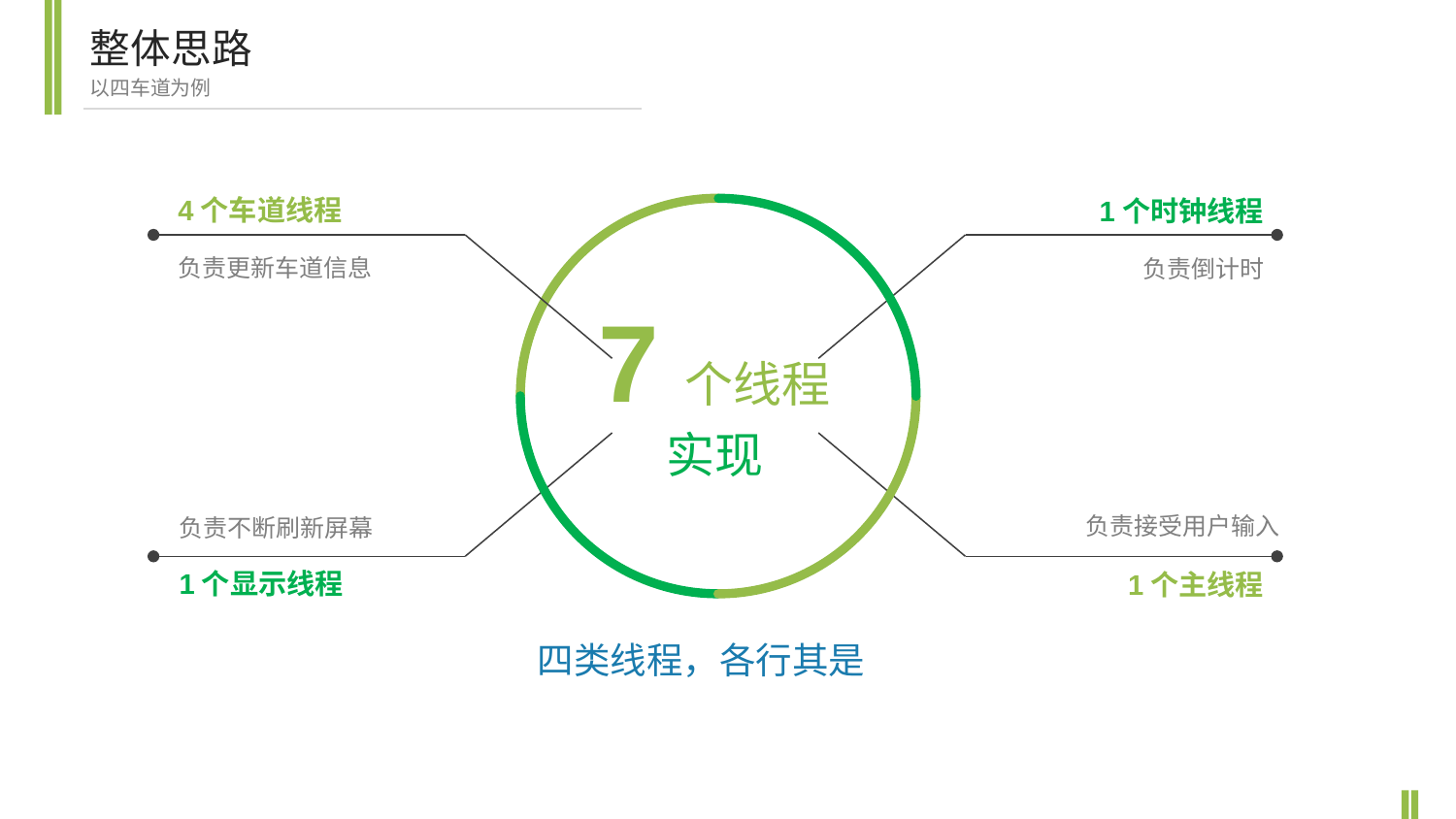

整体思路
以四车道为例
4个车道线程
1个时钟线程

负责更新车道信息
负责倒计时
7个线程
实现
负责接受用户输入
负责不断刷新屏幕
1个显示线程
1个主线程
四类线程，各行其是